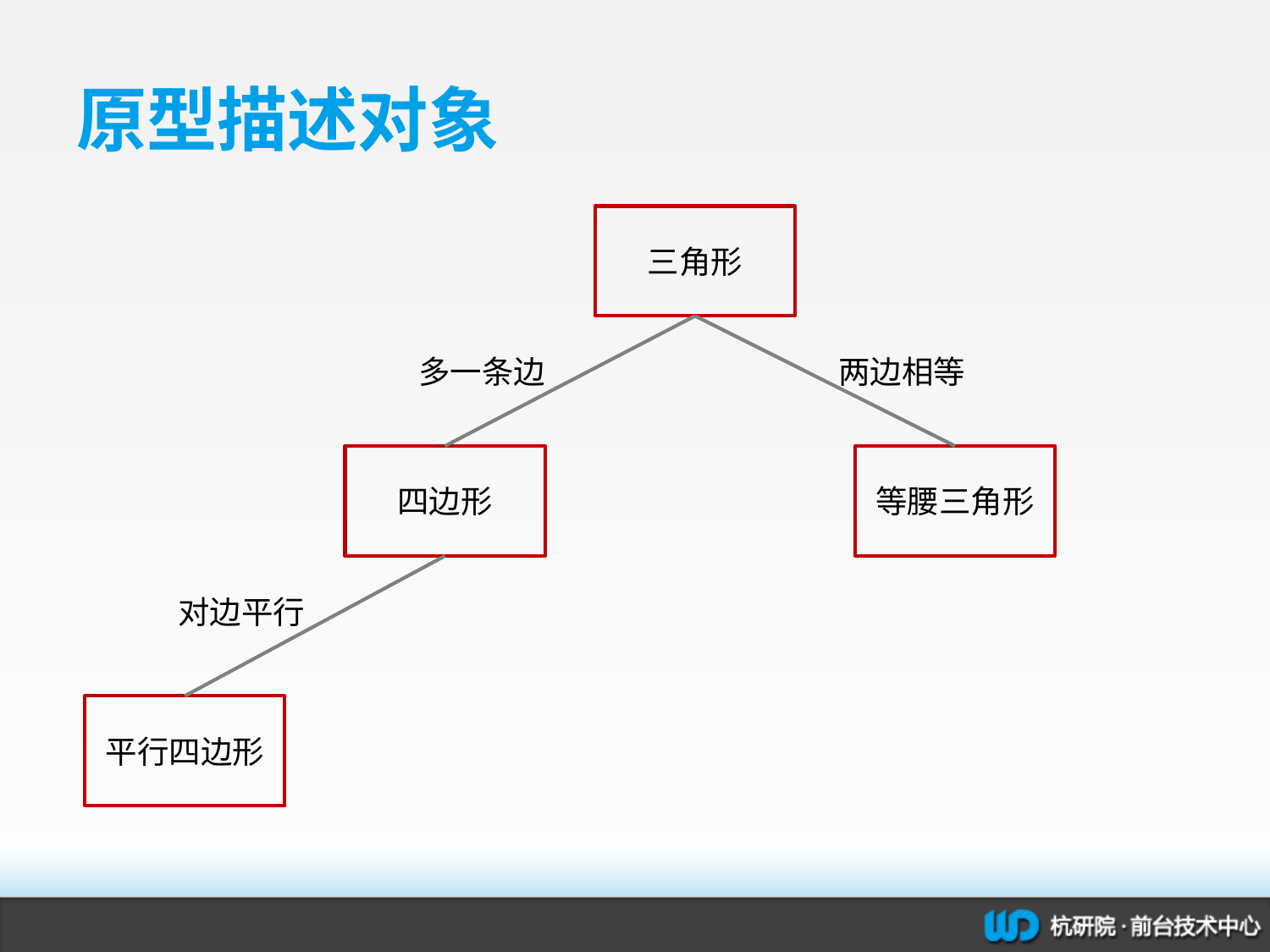

# 原型描述对象
三角形
多一条边
两边相等
四边形
等腰三角形
对边平行
平行四边形